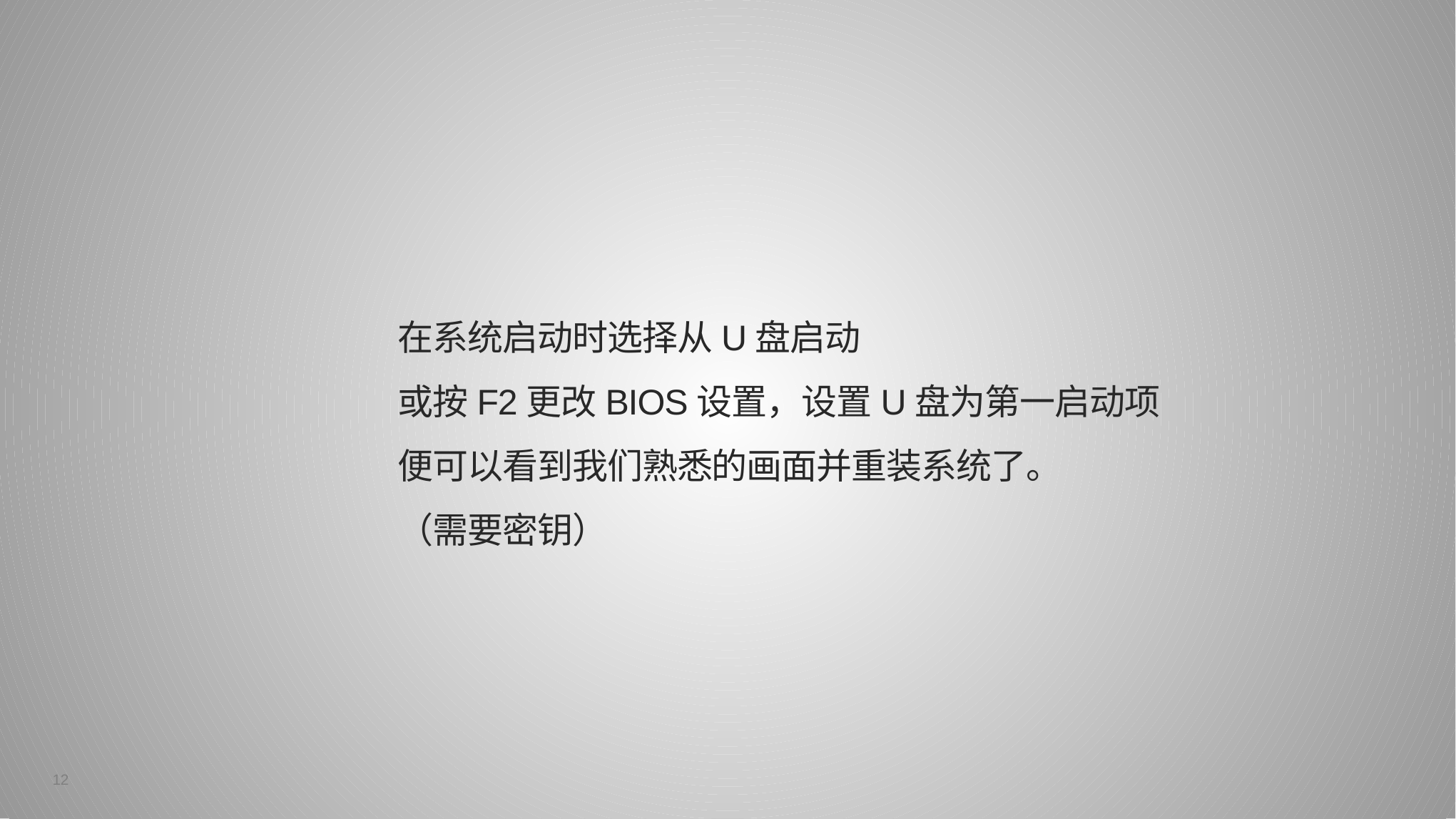

# 在系统启动时选择从U盘启动 或按F2更改BIOS设置，设置U盘为第一启动项 便可以看到我们熟悉的画面并重装系统了。 （需要密钥）